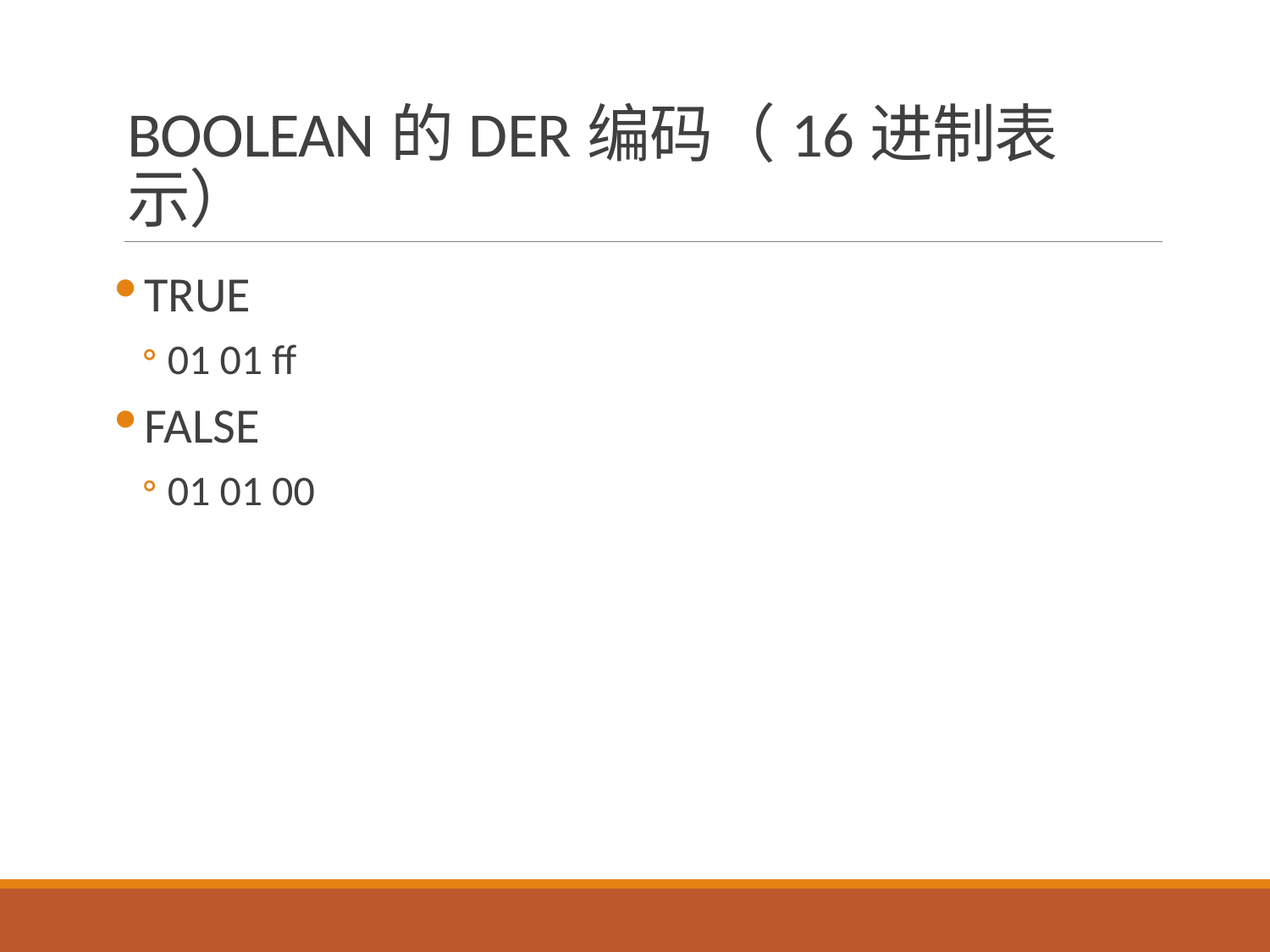

# BOOLEAN的DER编码（16进制表示）
TRUE
01 01 ff
FALSE
01 01 00
43